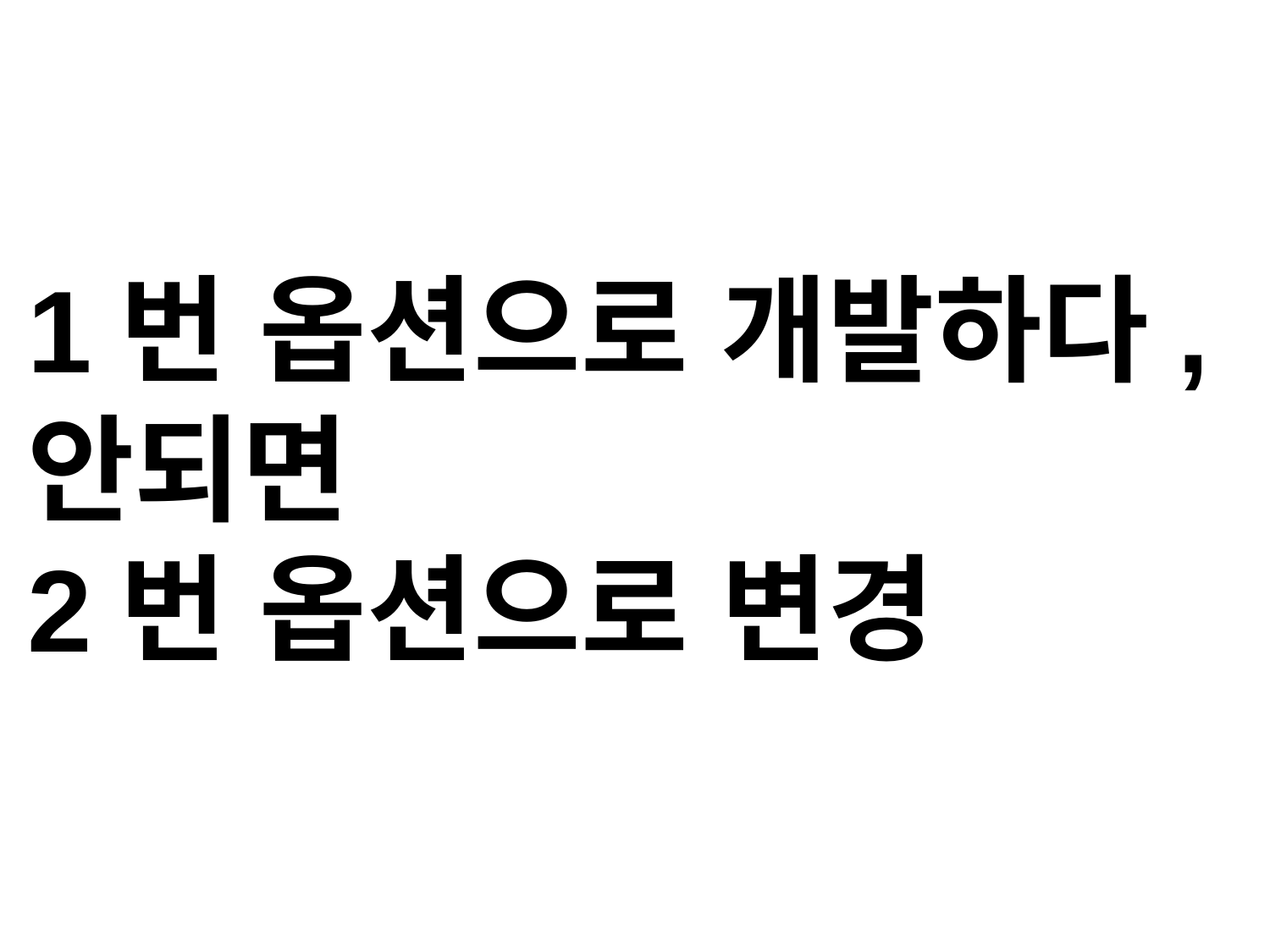

1번 옵션으로 개발하다,
안되면
2번 옵션으로 변경